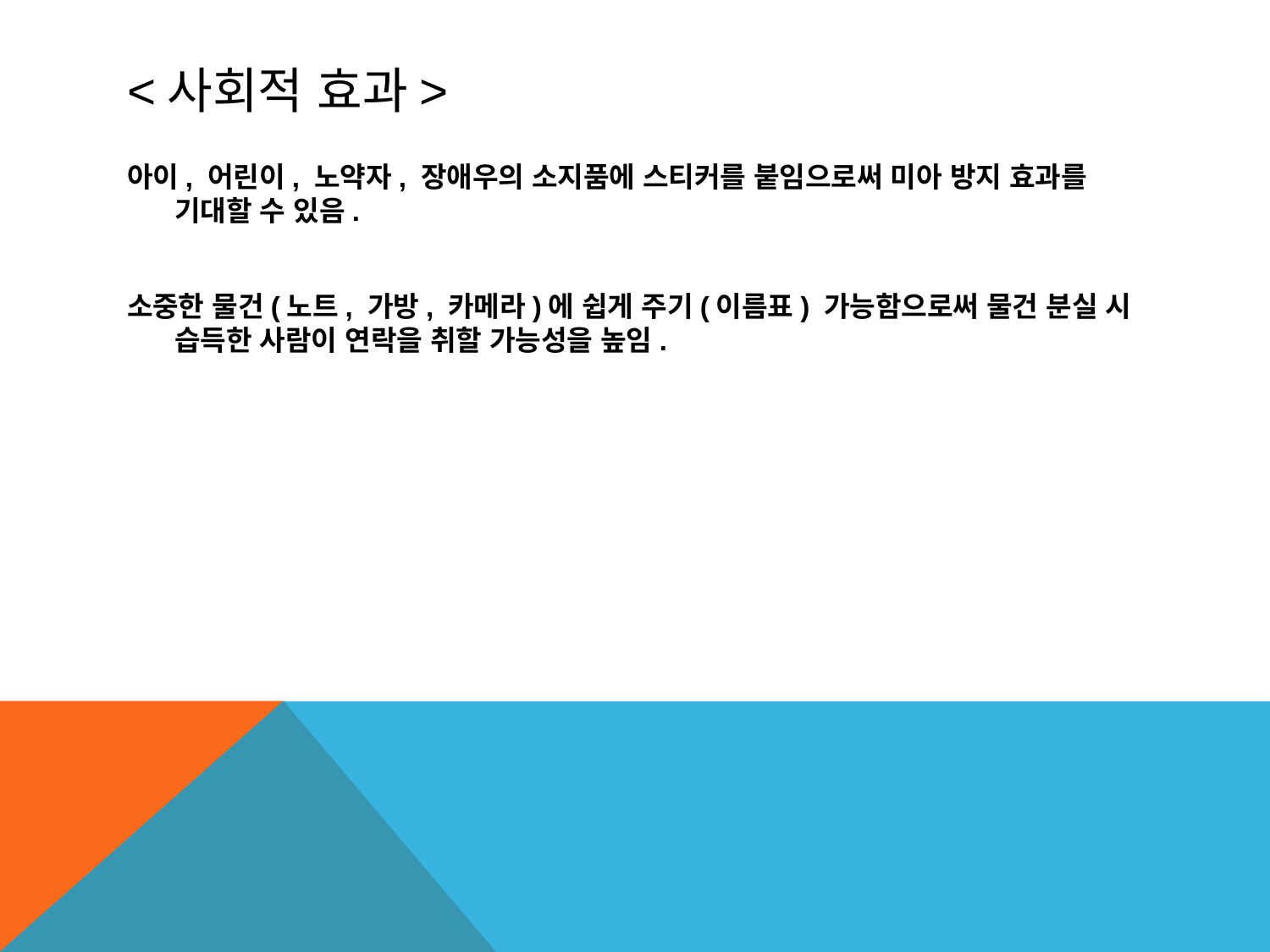

# <사회적 효과>
아이, 어린이, 노약자, 장애우의 소지품에 스티커를 붙임으로써 미아 방지 효과를 기대할 수 있음.

소중한 물건(노트, 가방, 카메라)에 쉽게 주기(이름표) 가능함으로써 물건 분실 시 습득한 사람이 연락을 취할 가능성을 높임.